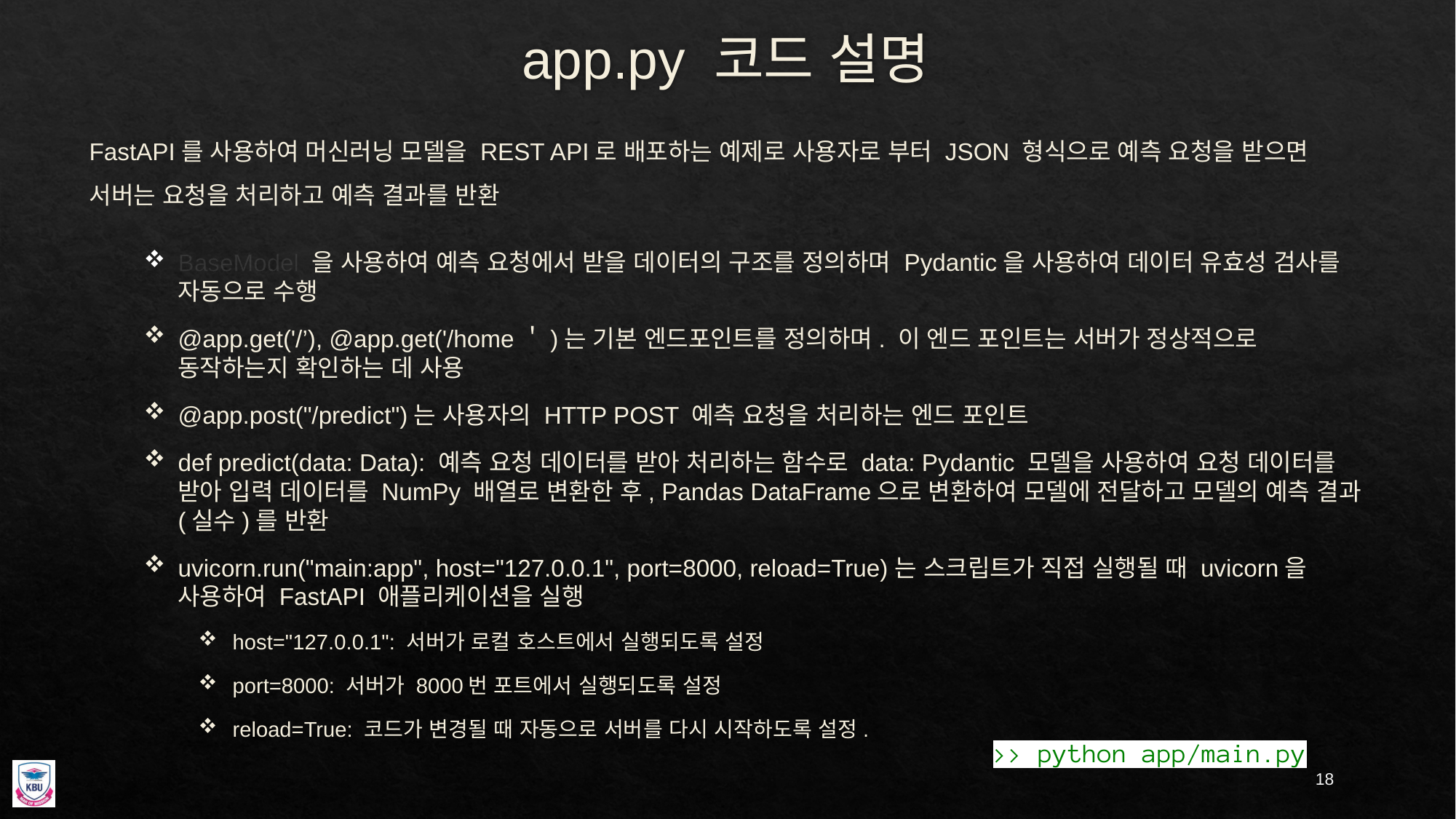

app.py 코드 설명
FastAPI를 사용하여 머신러닝 모델을 REST API로 배포하는 예제로 사용자로 부터 JSON 형식으로 예측 요청을 받으면 서버는 요청을 처리하고 예측 결과를 반환
BaseModel 을 사용하여 예측 요청에서 받을 데이터의 구조를 정의하며 Pydantic을 사용하여 데이터 유효성 검사를 자동으로 수행
@app.get('/’), @app.get('/home＇)는 기본 엔드포인트를 정의하며. 이 엔드 포인트는 서버가 정상적으로 동작하는지 확인하는 데 사용
@app.post("/predict")는 사용자의 HTTP POST 예측 요청을 처리하는 엔드 포인트
def predict(data: Data): 예측 요청 데이터를 받아 처리하는 함수로 data: Pydantic 모델을 사용하여 요청 데이터를 받아 입력 데이터를 NumPy 배열로 변환한 후, Pandas DataFrame으로 변환하여 모델에 전달하고 모델의 예측 결과(실수)를 반환
uvicorn.run("main:app", host="127.0.0.1", port=8000, reload=True)는 스크립트가 직접 실행될 때 uvicorn을 사용하여 FastAPI 애플리케이션을 실행
host="127.0.0.1": 서버가 로컬 호스트에서 실행되도록 설정
port=8000: 서버가 8000번 포트에서 실행되도록 설정
reload=True: 코드가 변경될 때 자동으로 서버를 다시 시작하도록 설정.
>> python app/main.py
18